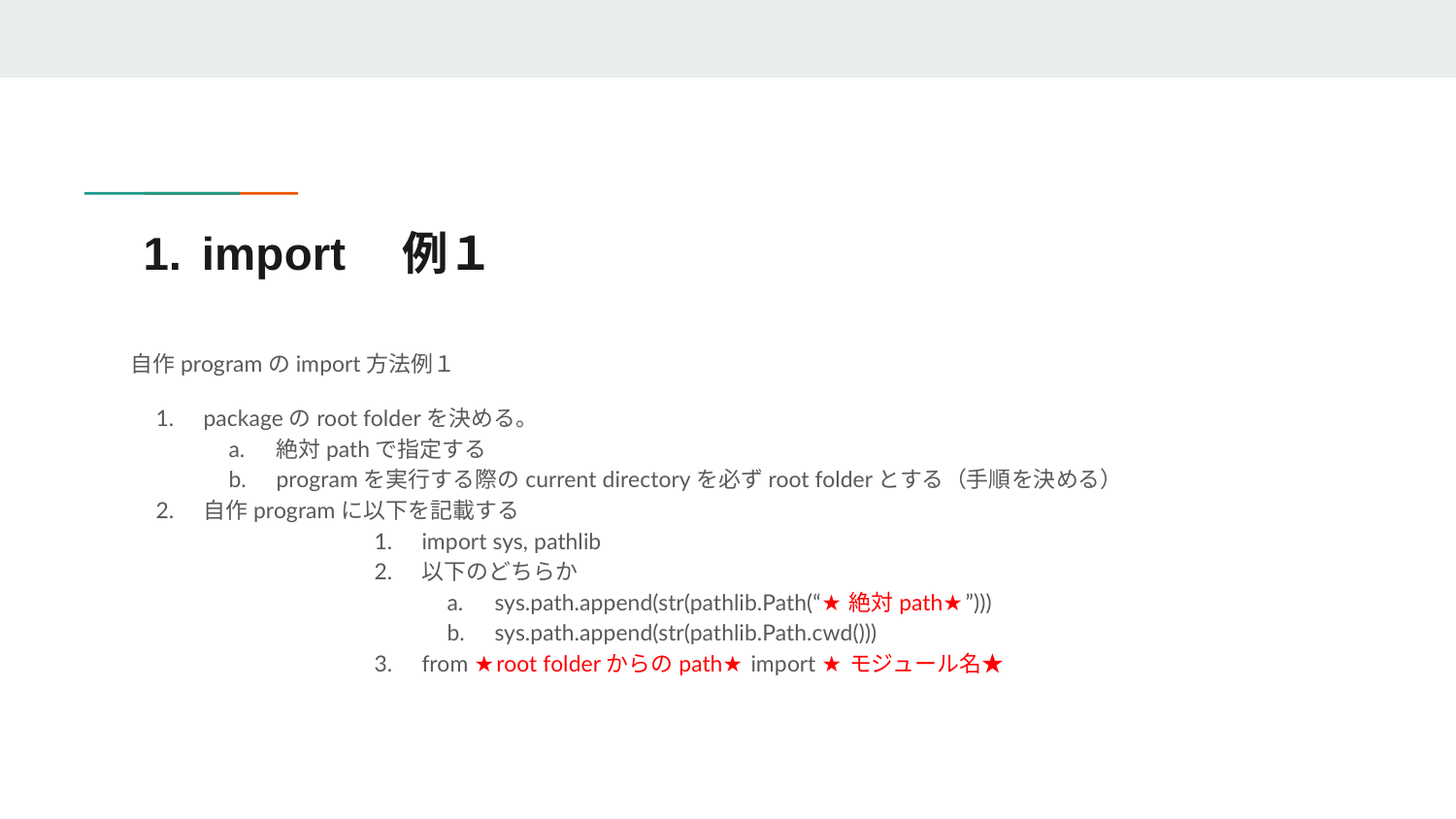

# import　例１
自作programのimport方法例１
packageのroot folderを決める。
絶対pathで指定する
programを実行する際のcurrent directoryを必ずroot folderとする（手順を決める）
自作programに以下を記載する
import sys, pathlib
以下のどちらか
sys.path.append(str(pathlib.Path(“★絶対path★”)))
sys.path.append(str(pathlib.Path.cwd()))
from ★root folderからのpath★ import ★モジュール名★